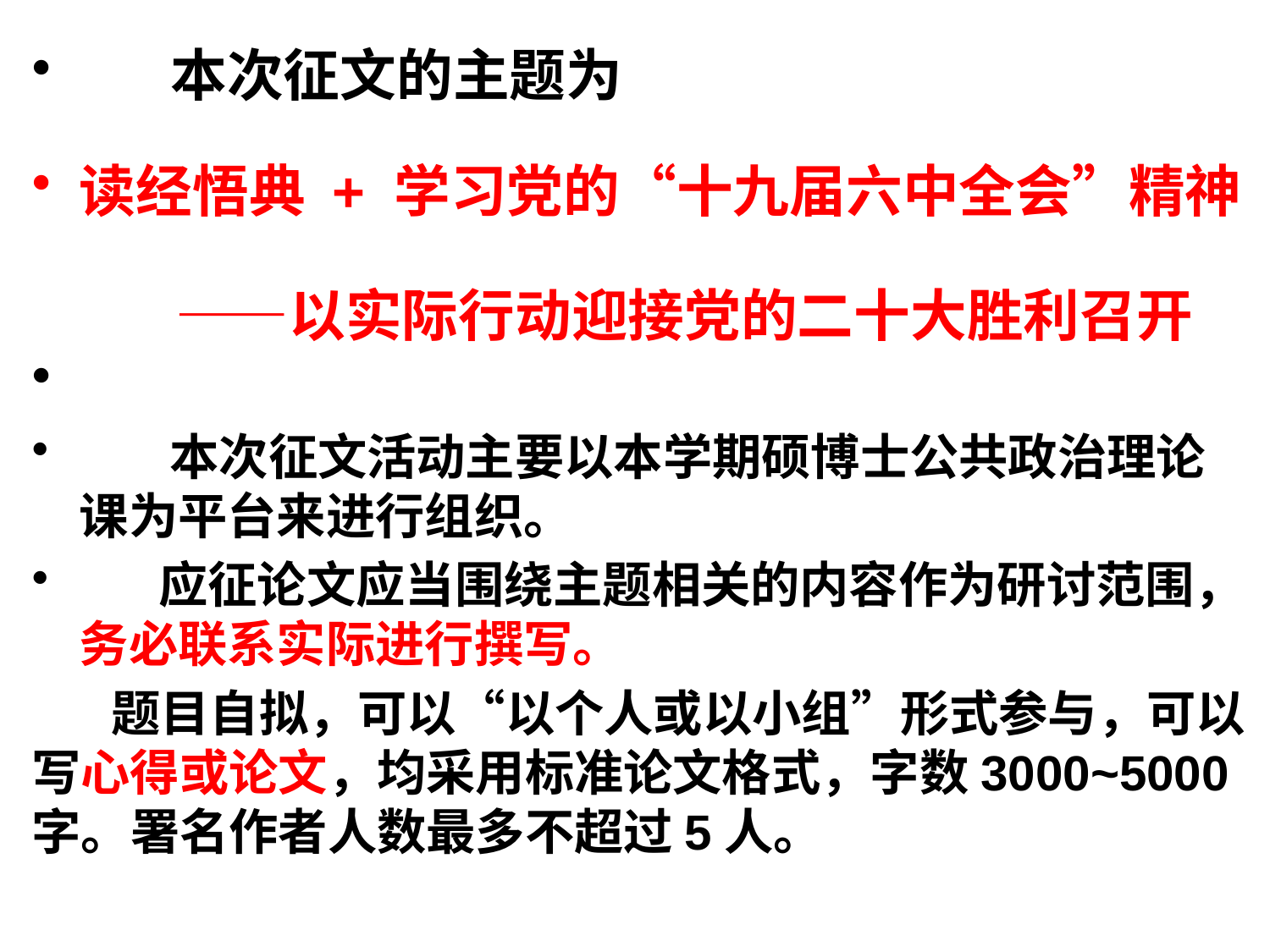

本次征文的主题为
读经悟典 + 学习党的“十九届六中全会”精神
      ——以实际行动迎接党的二十大胜利召开

       本次征文活动主要以本学期硕博士公共政治理论课为平台来进行组织。
      应征论文应当围绕主题相关的内容作为研讨范围，务必联系实际进行撰写。
      题目自拟，可以“以个人或以小组”形式参与，可以写心得或论文，均采用标准论文格式，字数3000~5000字。署名作者人数最多不超过5人。